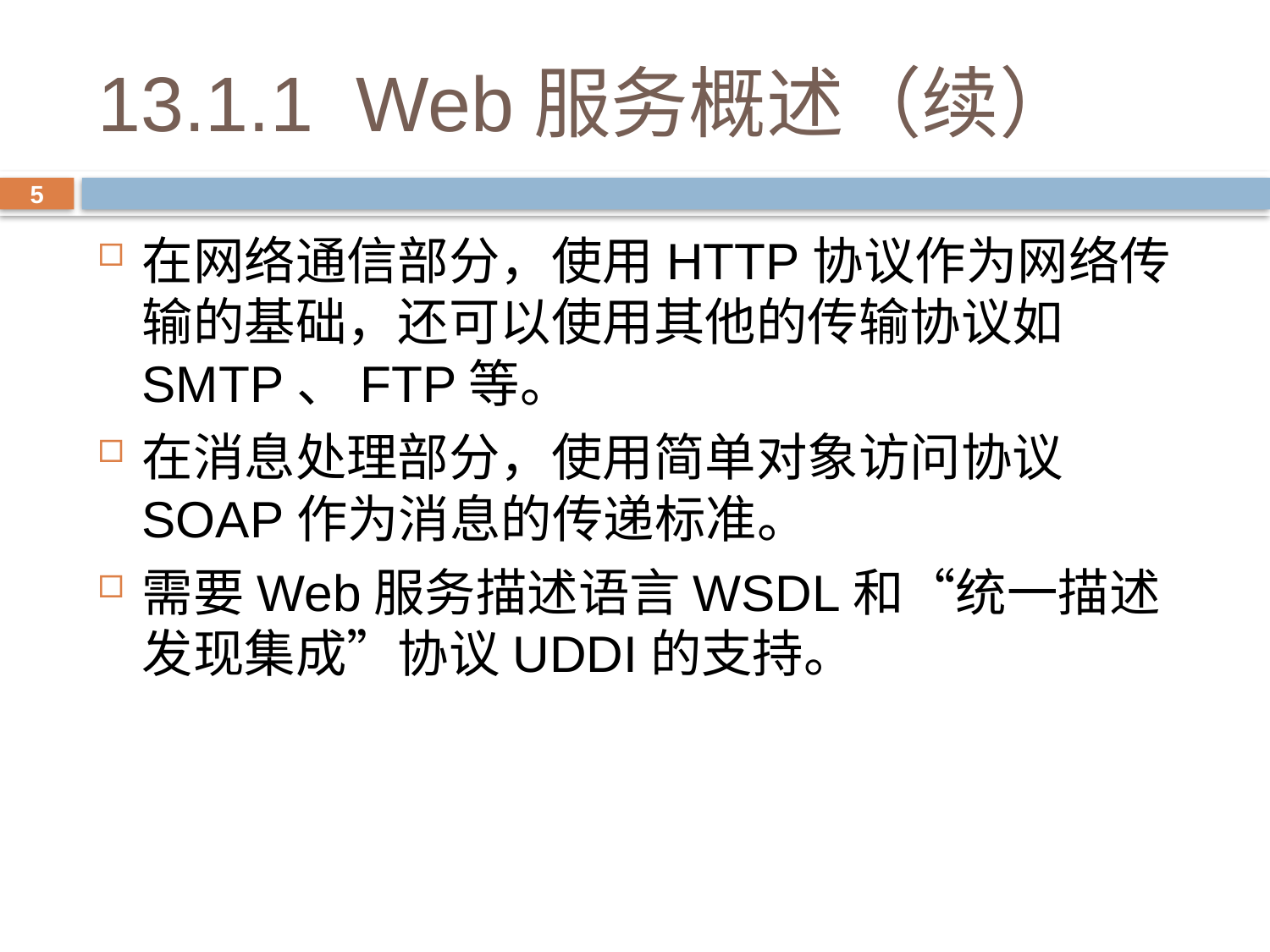

# 13.1.1  Web服务概述（续）
5
在网络通信部分，使用HTTP协议作为网络传输的基础，还可以使用其他的传输协议如SMTP、FTP等。
在消息处理部分，使用简单对象访问协议SOAP作为消息的传递标准。
需要Web服务描述语言WSDL和“统一描述发现集成”协议UDDI的支持。